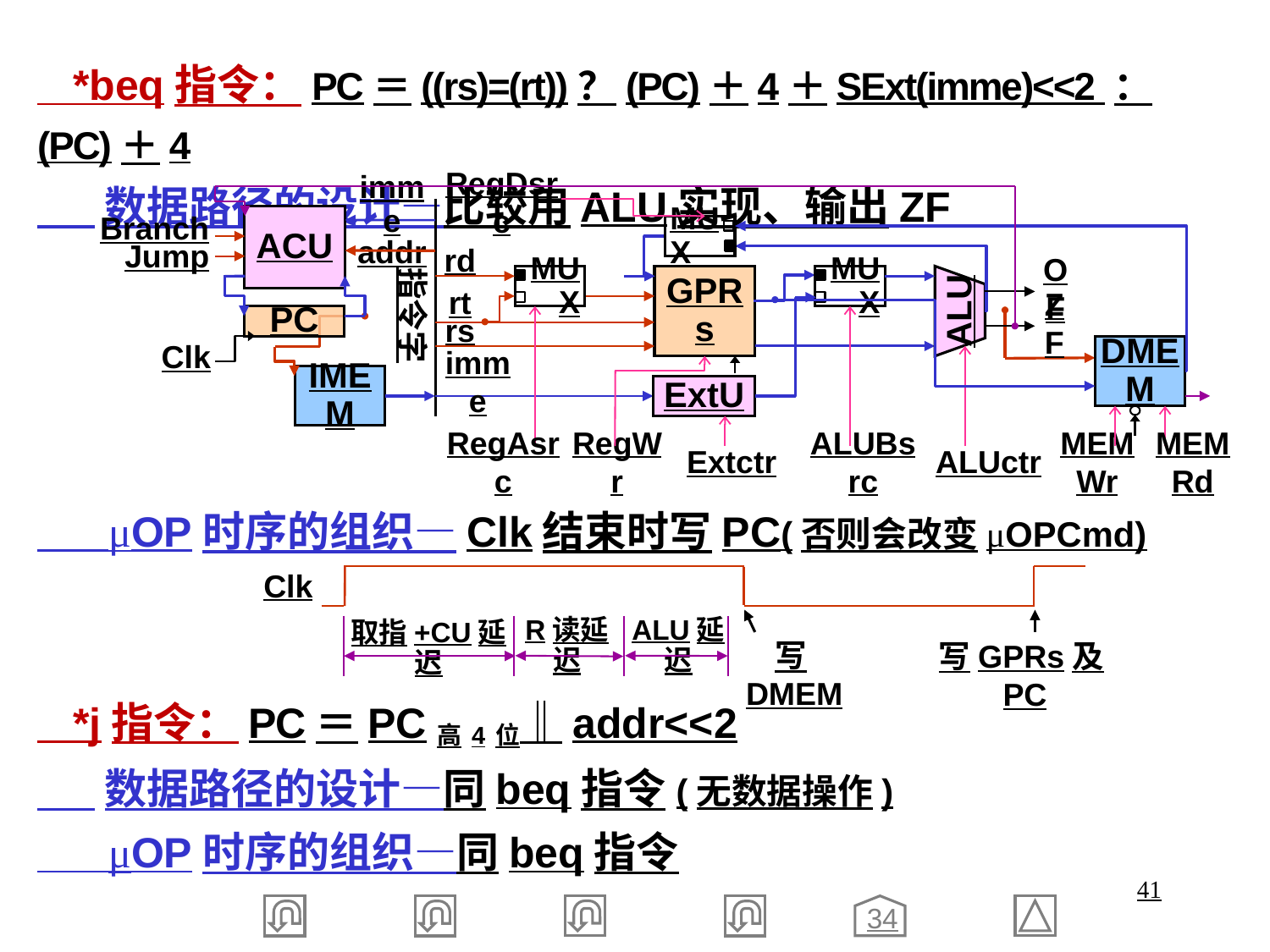

*beq指令：PC＝((rs)=(rt))？(PC)＋4＋SExt(imme)<<2 ：(PC)＋4
      数据路径的设计—比较用ALU实现、输出ZF
imme
addr
RegDsrc
ACU
Branch
Jump
MUX

rd
rt
rs
指令字
MUX
GPRs
MUX

OF
ALU

PC
ZF
Clk
DMEM
IMEM
imme
ExtU

RegAsrc
RegWr
Extctr
ALUBsrc
ALUctr
MEMWr
MEMRd
      μOP时序的组织—Clk结束时写PC(否则会改变μOPCmd)
Clk
R读延迟
ALU延迟
取指+CU延迟
写DMEM
写GPRs及PC
   *j指令：PC＝PC高4位‖addr<<2
      数据路径的设计—同beq指令(无数据操作)
      μOP时序的组织—同beq指令
41

34